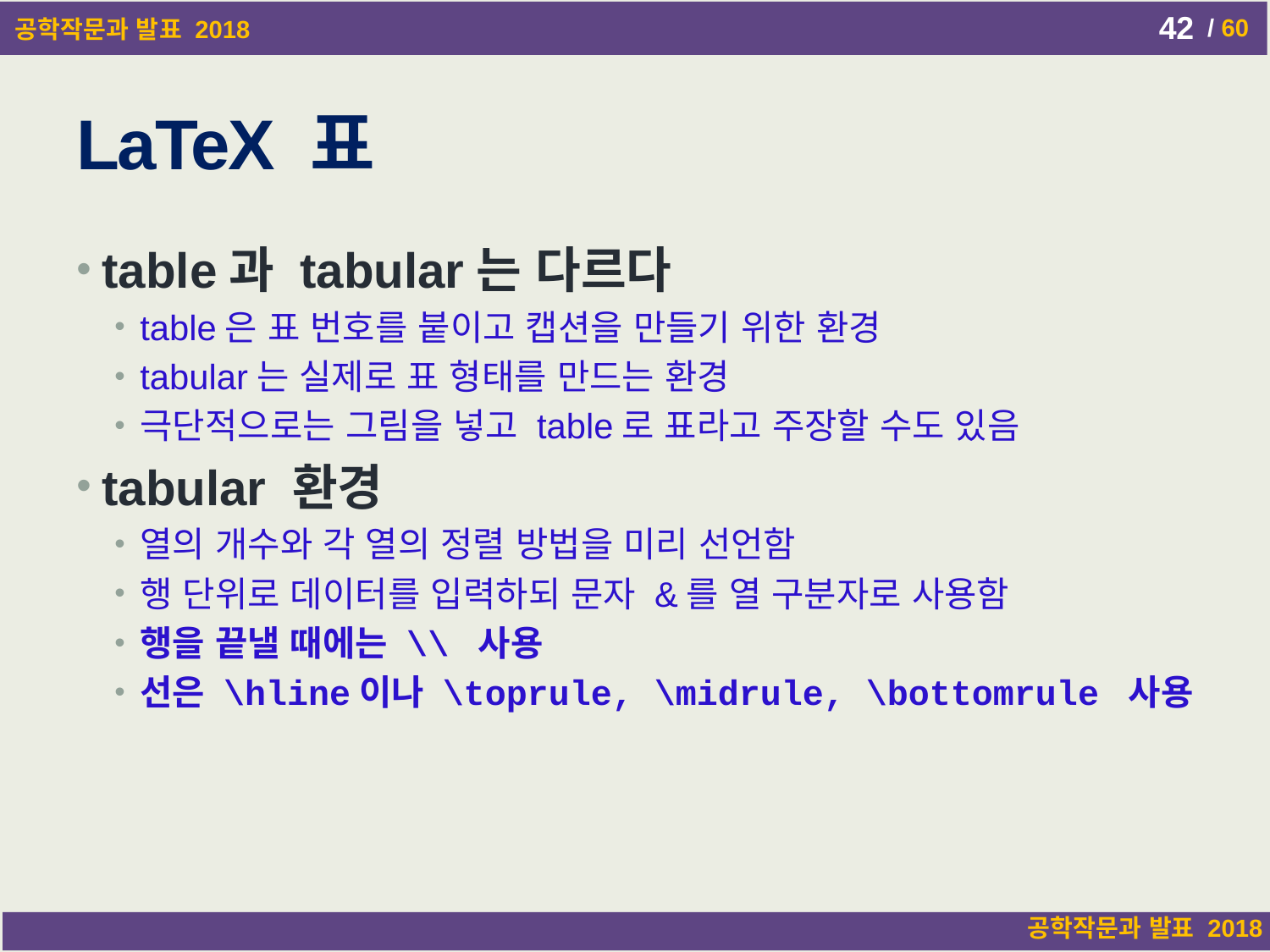

Writing and Presentation
42
# LaTeX 표
table과 tabular는 다르다
table은 표 번호를 붙이고 캡션을 만들기 위한 환경
tabular는 실제로 표 형태를 만드는 환경
극단적으로는 그림을 넣고 table로 표라고 주장할 수도 있음
tabular 환경
열의 개수와 각 열의 정렬 방법을 미리 선언함
행 단위로 데이터를 입력하되 문자 &를 열 구분자로 사용함
행을 끝낼 때에는 \\ 사용
선은 \hline이나 \toprule, \midrule, \bottomrule 사용